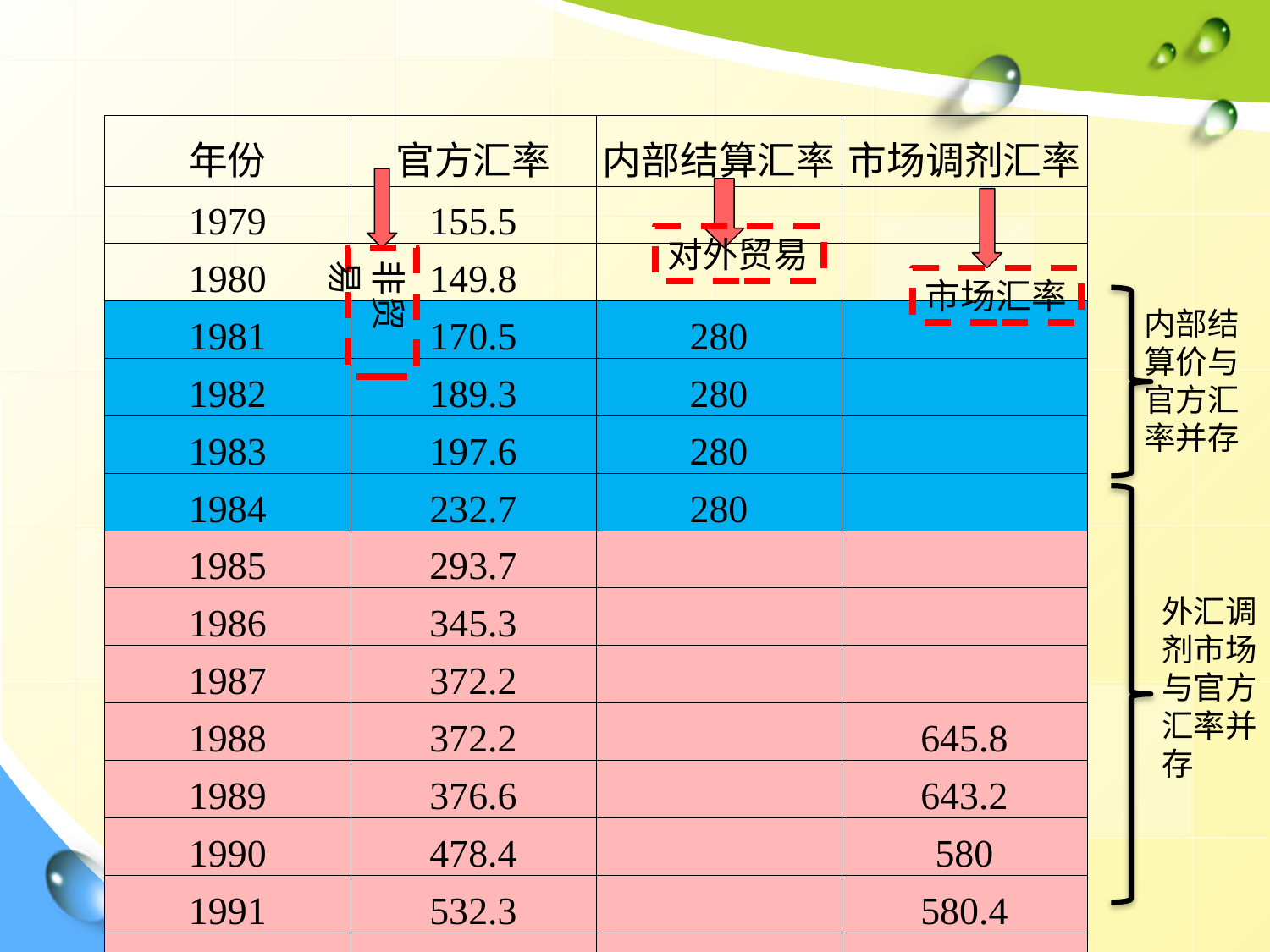

| 年份 | 官方汇率 | 内部结算汇率 | 市场调剂汇率 |
| --- | --- | --- | --- |
| 1979 | 155.5 |  |  |
| 1980 | 149.8 |  |  |
| 1981 | 170.5 | 280 |  |
| 1982 | 189.3 | 280 |  |
| 1983 | 197.6 | 280 |  |
| 1984 | 232.7 | 280 |  |
| 1985 | 293.7 |  |  |
| 1986 | 345.3 |  |  |
| 1987 | 372.2 |  |  |
| 1988 | 372.2 |  | 645.8 |
| 1989 | 376.6 |  | 643.2 |
| 1990 | 478.4 |  | 580 |
| 1991 | 532.3 |  | 580.4 |
| 1992 | 551.5 |  | 655.8 |
| 1993 | 576.2 |  | 859.9 |
| 1994 | 861.2 |  |  |

对外贸易
非贸易
市场汇率

内部结
算价与
官方汇
率并存

外汇调
剂市场
与官方
汇率并
存